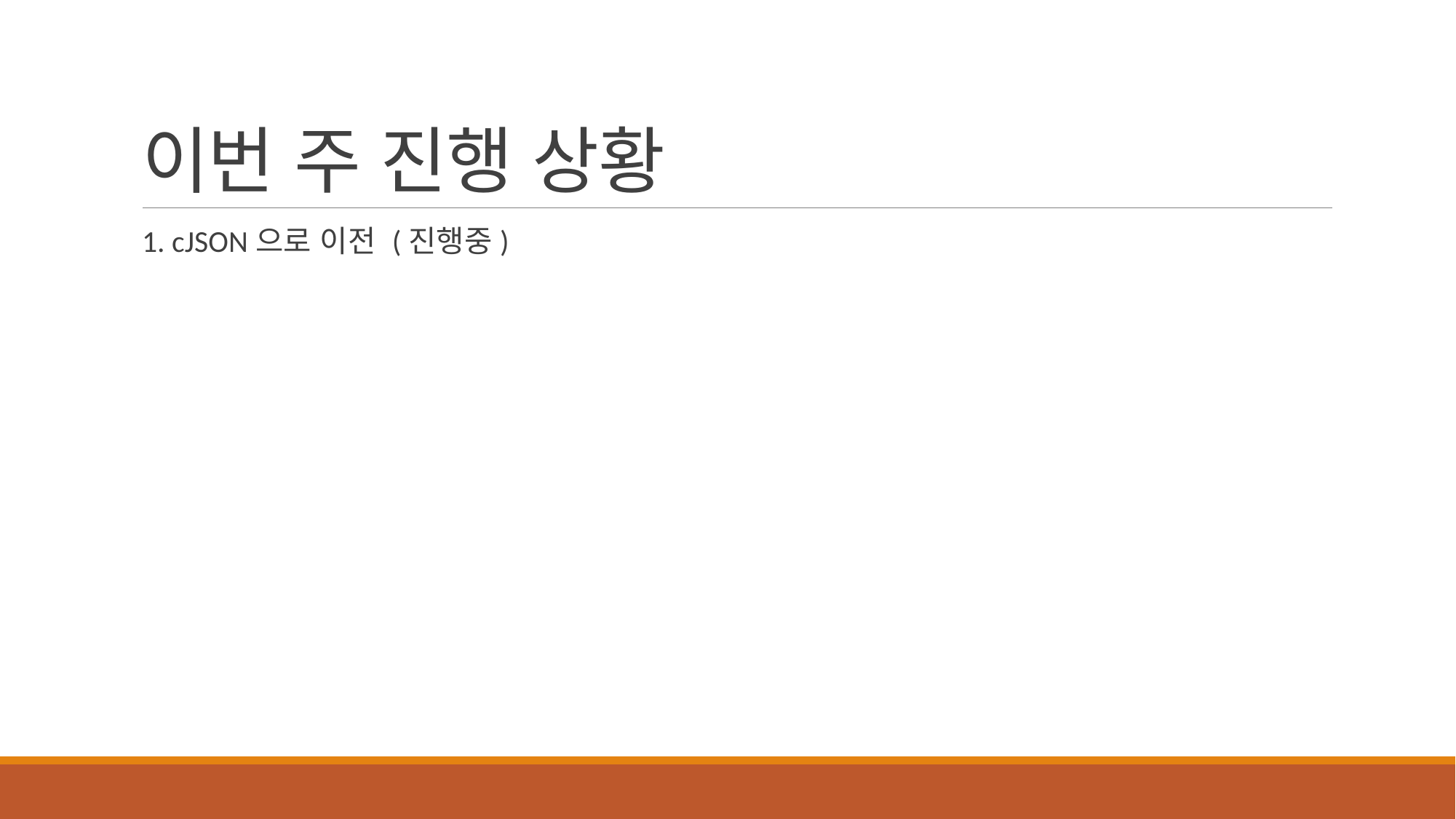

# 이번 주 진행 상황
1. cJSON으로 이전 (진행중)